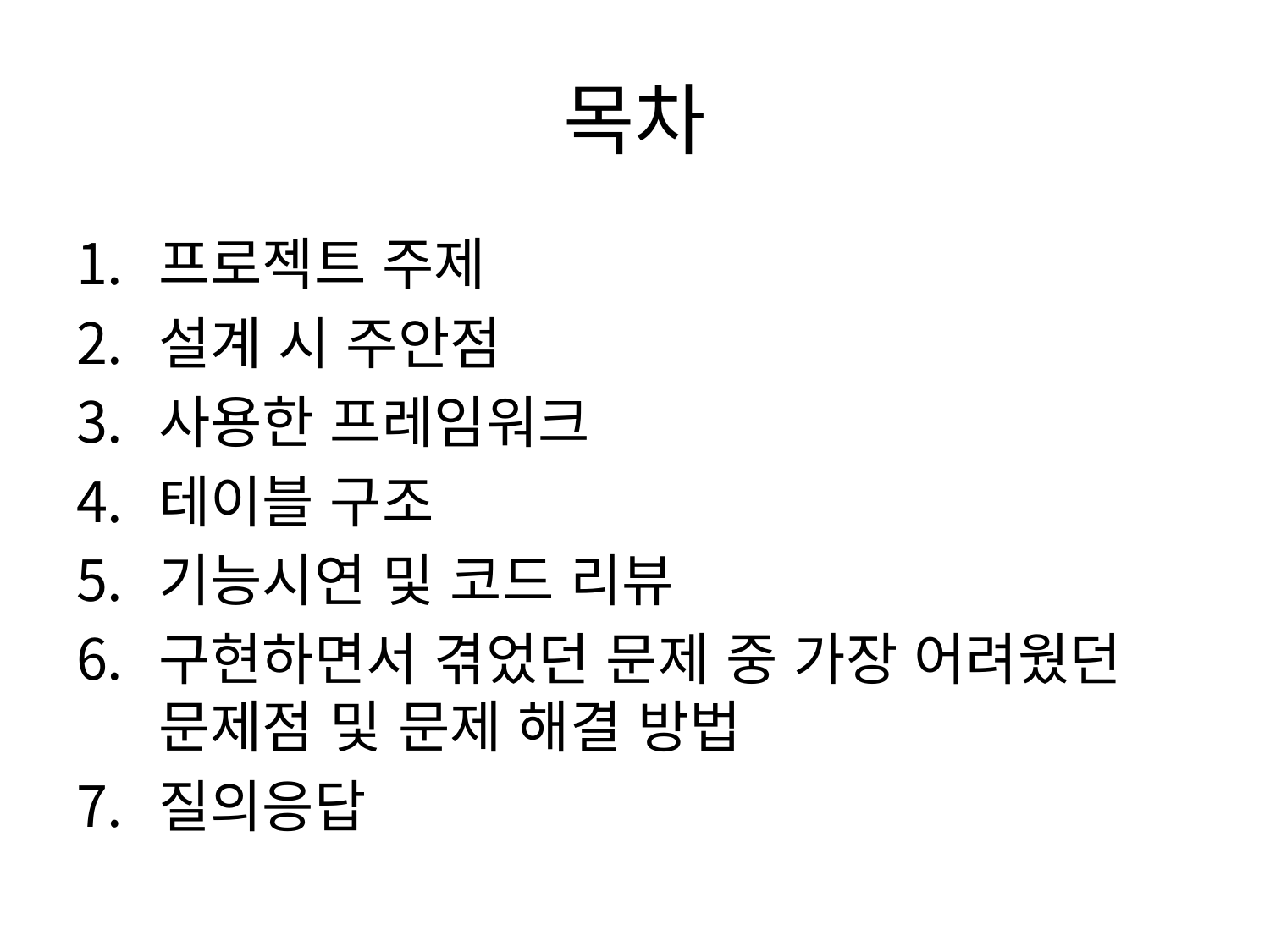

# 목차
프로젝트 주제
설계 시 주안점
사용한 프레임워크
테이블 구조
기능시연 및 코드 리뷰
구현하면서 겪었던 문제 중 가장 어려웠던 문제점 및 문제 해결 방법
질의응답